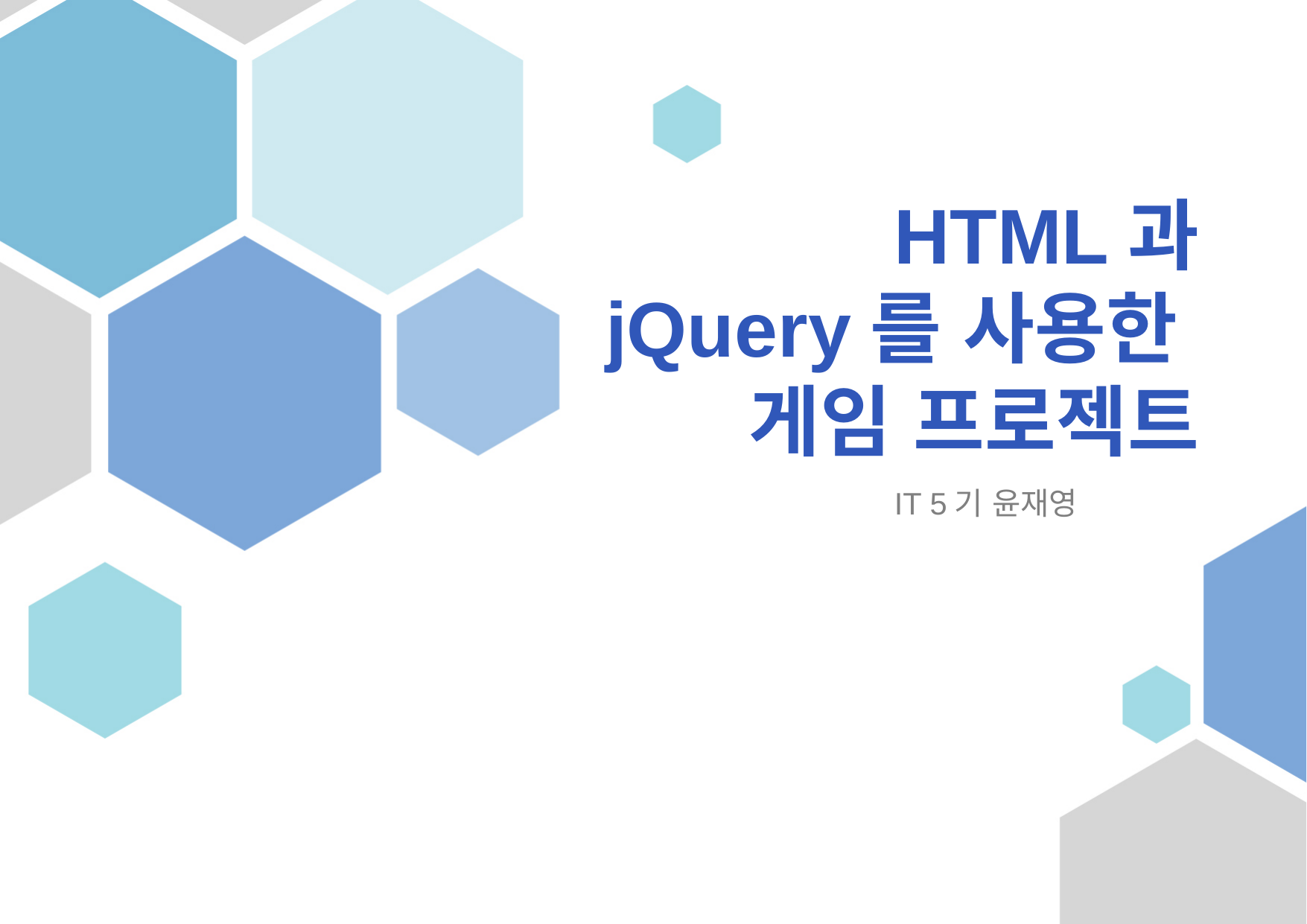

# HTML과 jQuery를 사용한 게임 프로젝트
IT 5기 윤재영